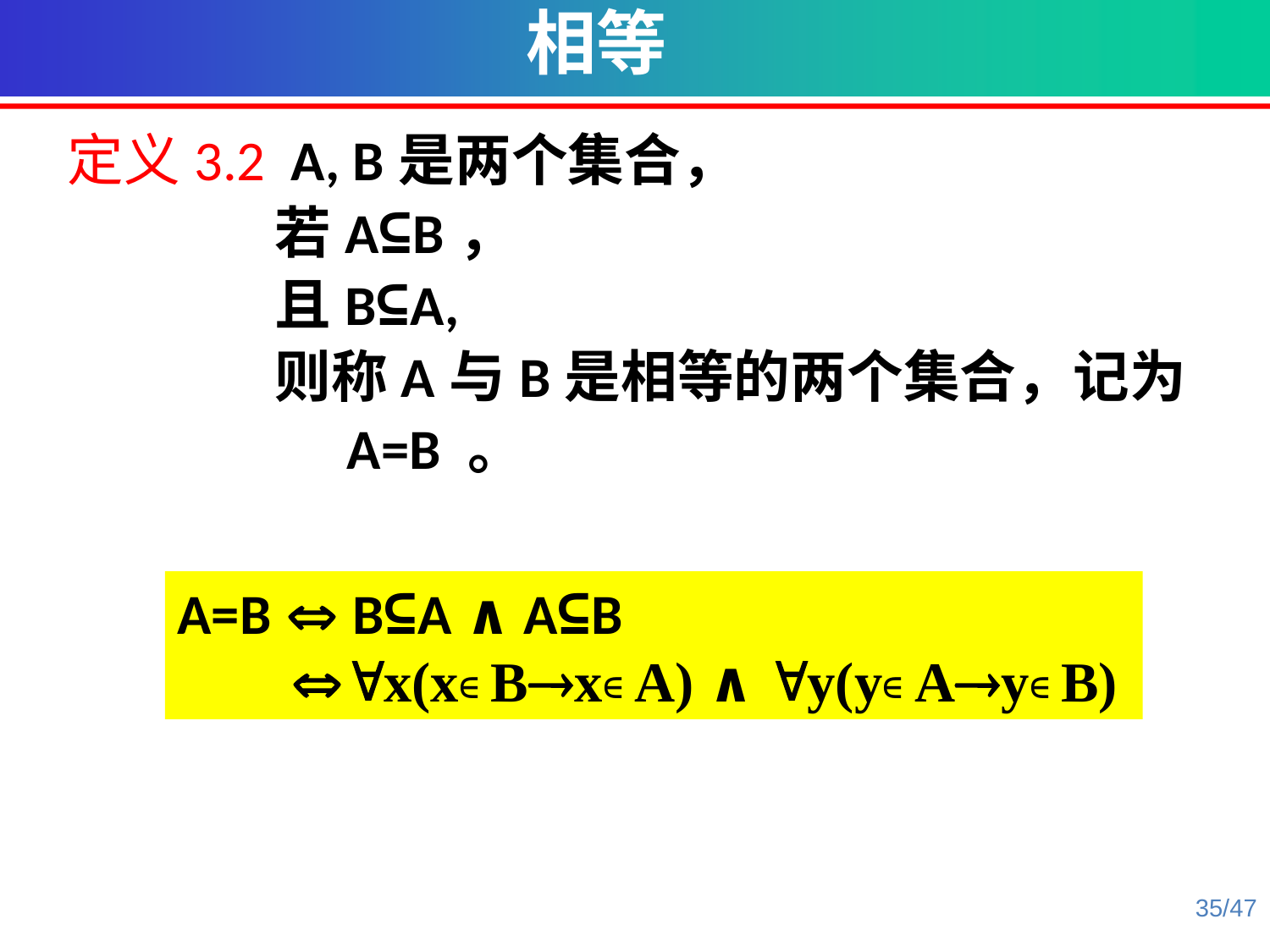

相等
定义3.2  A, B是两个集合，
               若A⊆B，
               且B⊆A,
               则称A与B是相等的两个集合，记为
                      A=B 。
A=B ⇔ B⊆A ∧ A⊆B
        ⇔∀x(x∊B→x∊A) ∧ ∀y(y∊A→y∊B)
35/47